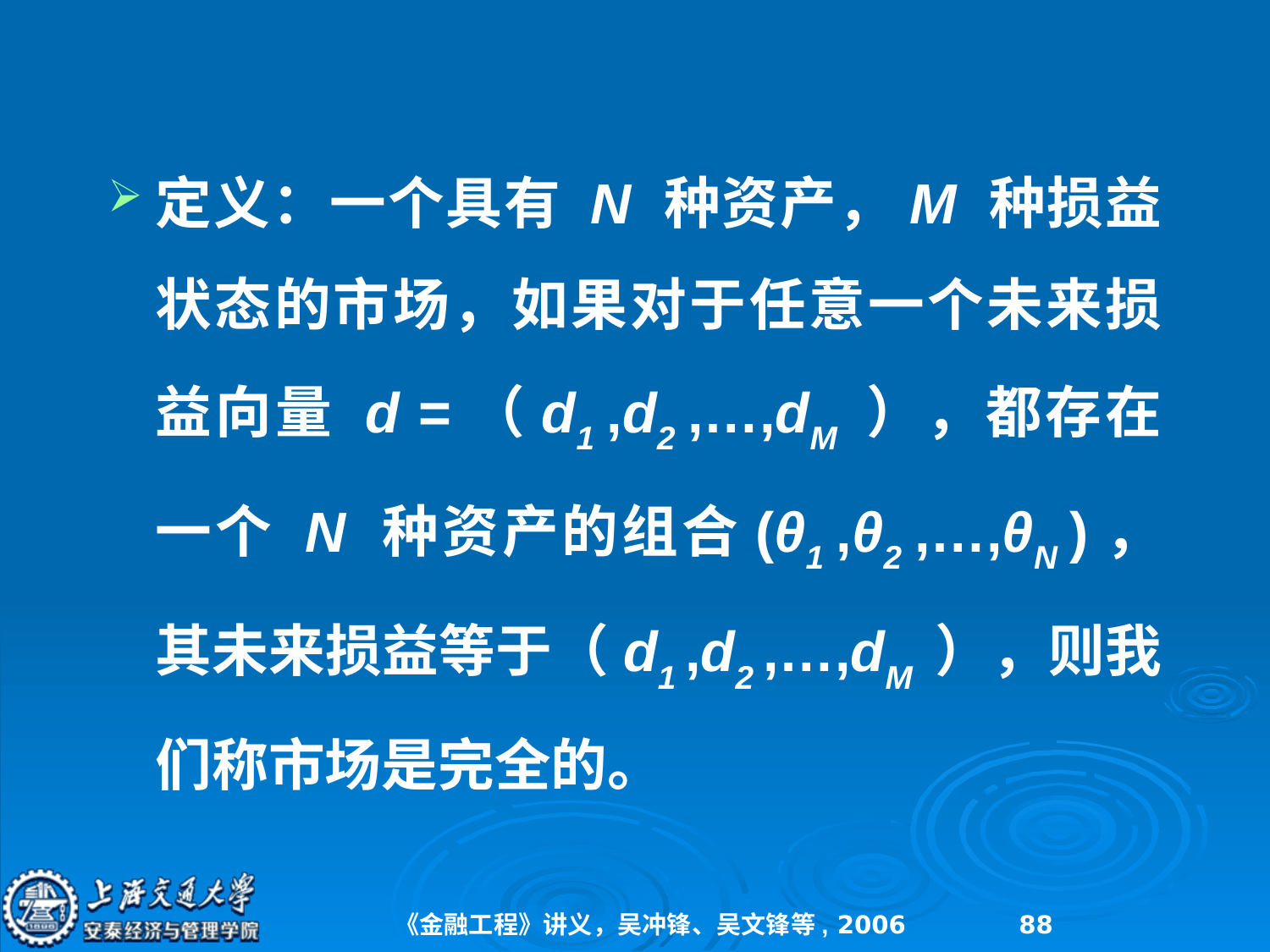

定义：一个具有 N 种资产，M 种损益状态的市场，如果对于任意一个未来损益向量 d =（d1 ,d2 ,…,dM ），都存在一个 N 种资产的组合(θ1 ,θ2 ,…,θN )，其未来损益等于（d1 ,d2 ,…,dM ），则我们称市场是完全的。